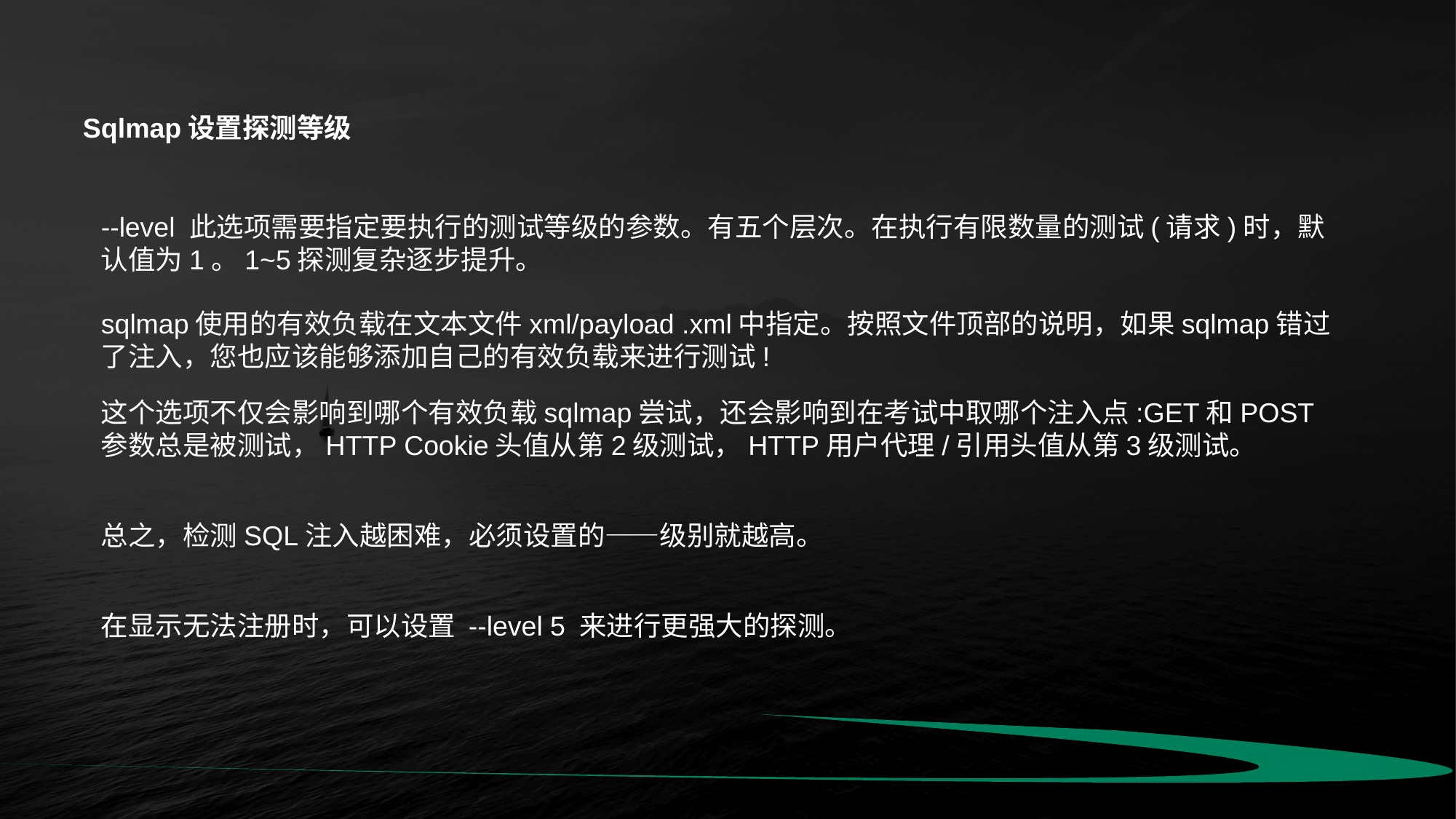

Sqlmap设置探测等级
--level 此选项需要指定要执行的测试等级的参数。有五个层次。在执行有限数量的测试(请求)时，默认值为1。1~5探测复杂逐步提升。
sqlmap使用的有效负载在文本文件xml/payload .xml中指定。按照文件顶部的说明，如果sqlmap错过了注入，您也应该能够添加自己的有效负载来进行测试!
这个选项不仅会影响到哪个有效负载sqlmap尝试，还会影响到在考试中取哪个注入点:GET和POST参数总是被测试，HTTP Cookie头值从第2级测试，HTTP用户代理/引用头值从第3级测试。
总之，检测SQL注入越困难，必须设置的——级别就越高。
在显示无法注册时，可以设置 --level 5 来进行更强大的探测。